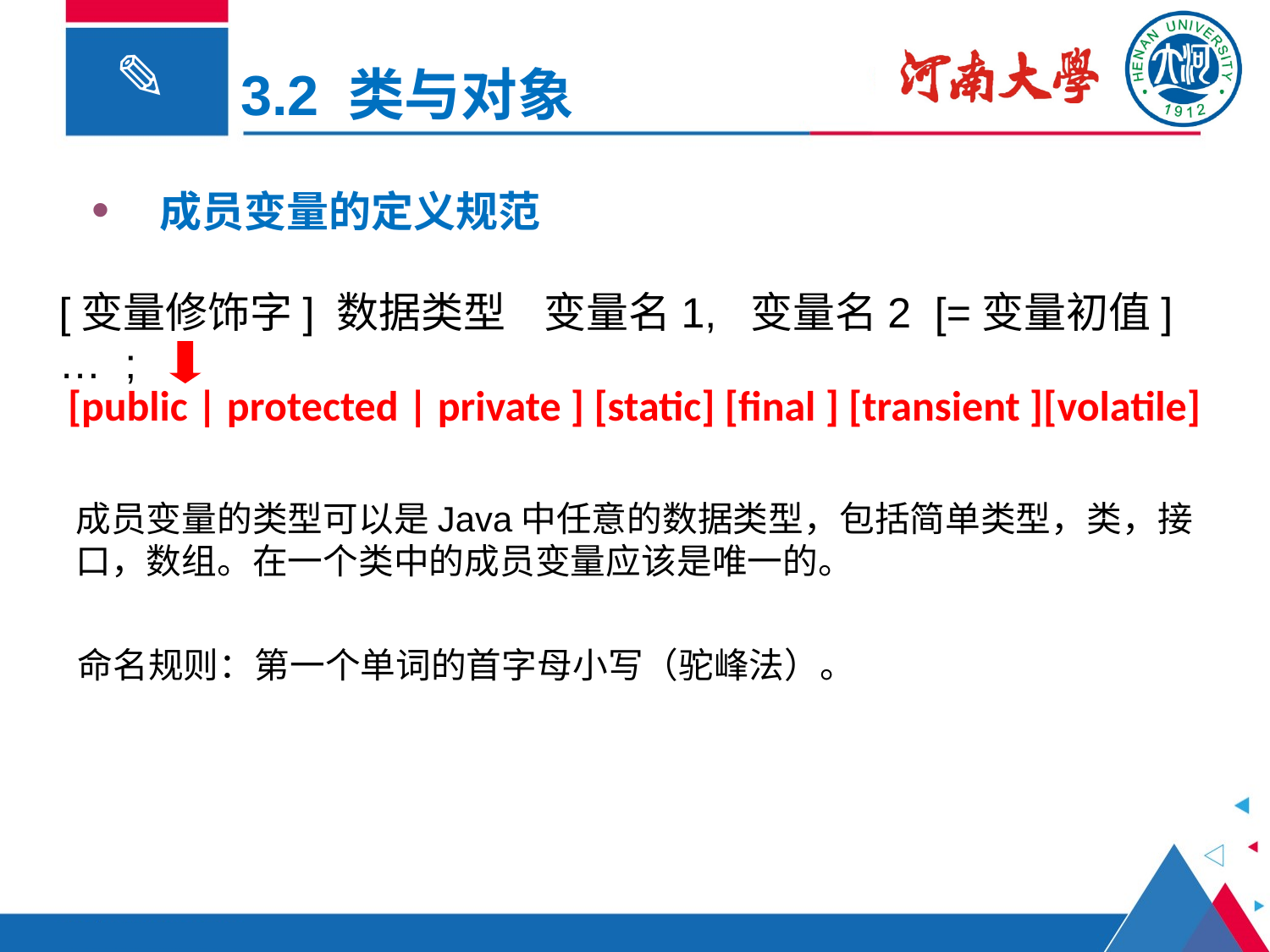

3.2 类与对象
 成员变量的定义规范
[变量修饰字] 数据类型    变量名1,  变量名2  [=变量初值] …  ;

[public | protected | private ] [static] [final ] [transient ][volatile]
成员变量的类型可以是Java中任意的数据类型，包括简单类型，类，接口，数组。在一个类中的成员变量应该是唯一的。
命名规则：第一个单词的首字母小写（驼峰法）。